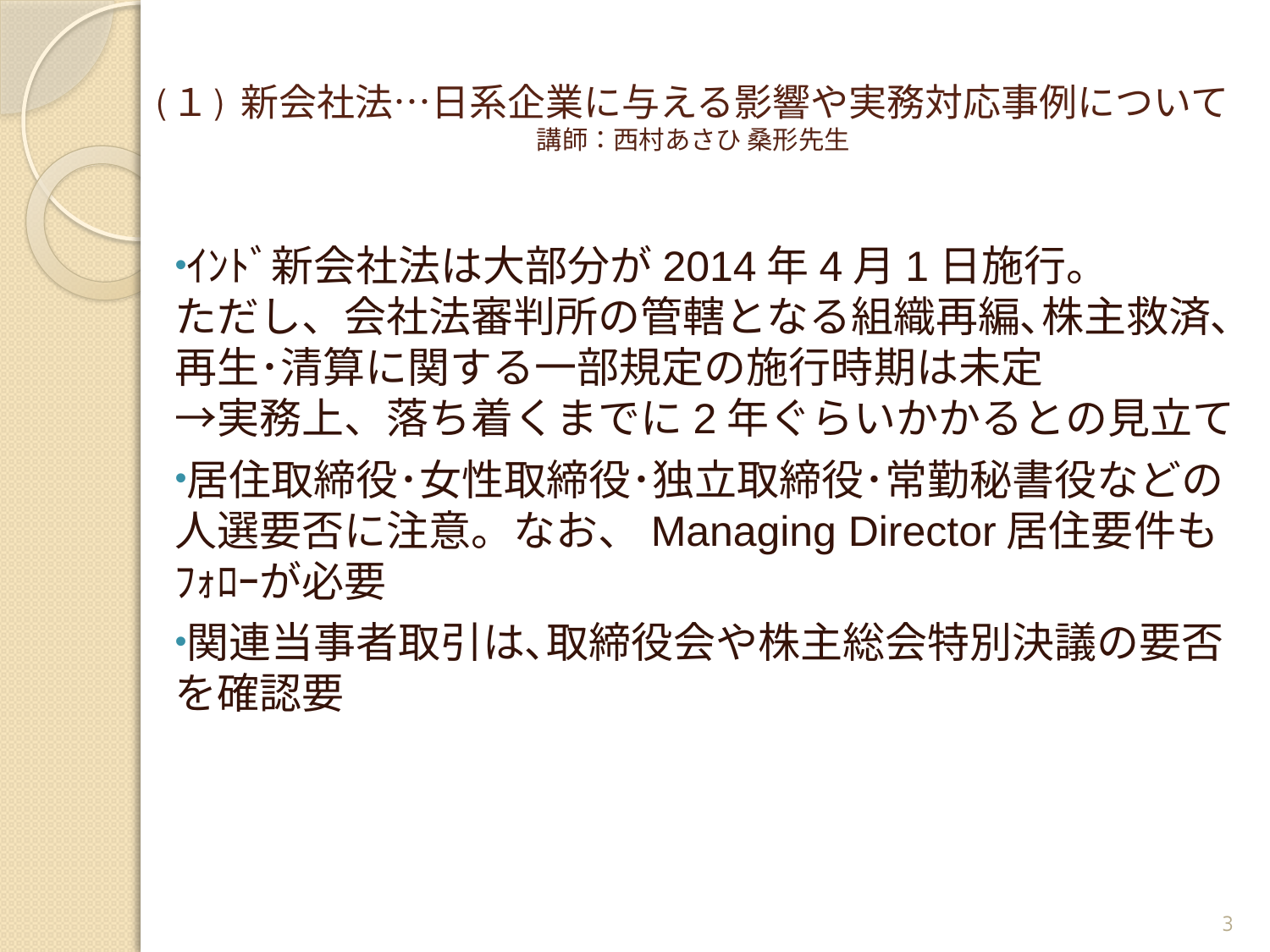

# (１) 新会社法…日系企業に与える影響や実務対応事例について 講師：西村あさひ 桑形先生
ｲﾝﾄﾞ新会社法は大部分が2014年4月1日施行。
ただし、会社法審判所の管轄となる組織再編､株主救済､再生･清算に関する一部規定の施行時期は未定
→実務上、落ち着くまでに2年ぐらいかかるとの見立て
居住取締役･女性取締役･独立取締役･常勤秘書役などの人選要否に注意。なお、Managing Director居住要件も
ﾌｫﾛｰが必要
関連当事者取引は､取締役会や株主総会特別決議の要否を確認要

3